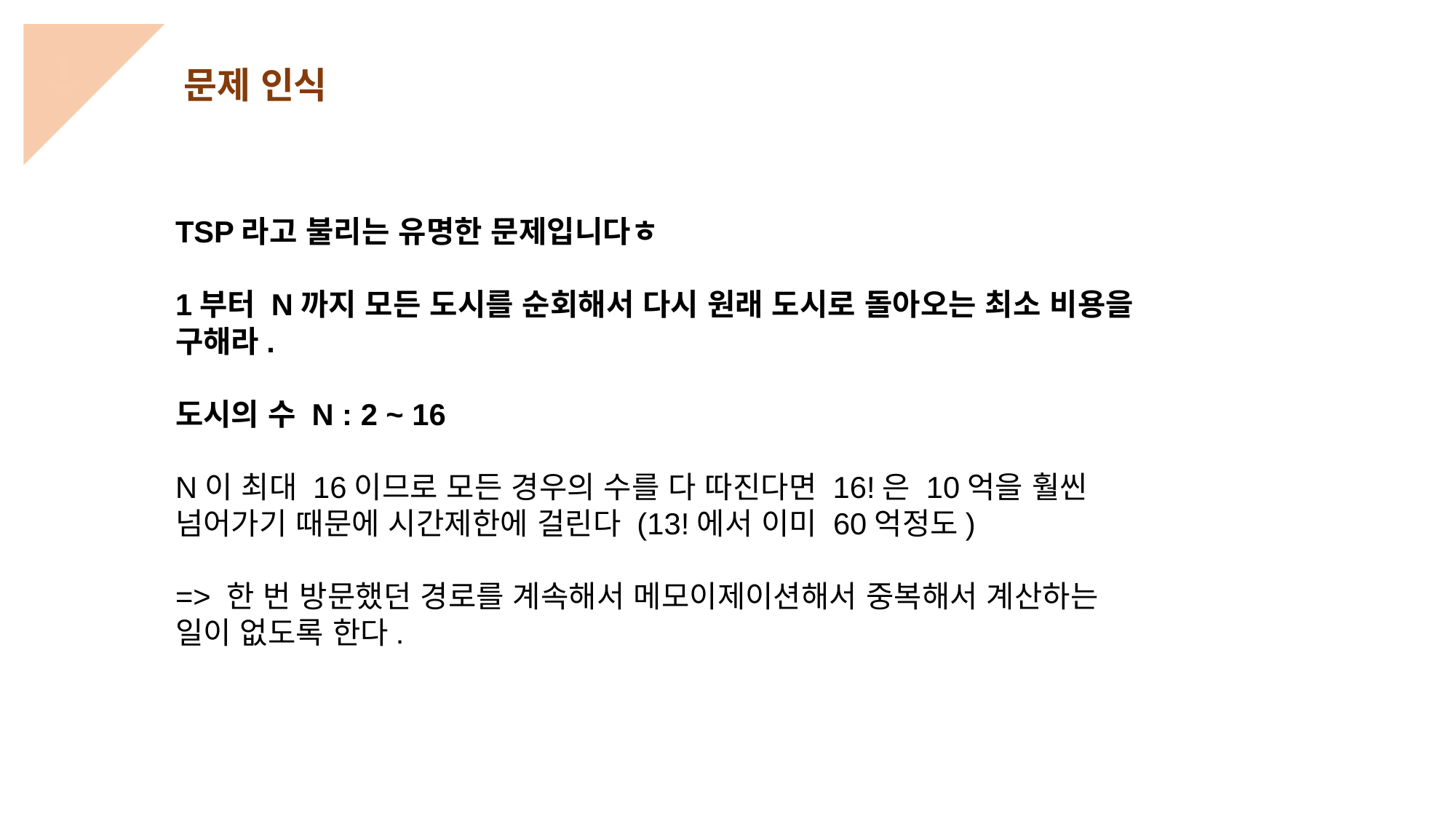

1
문제 인식
TSP라고 불리는 유명한 문제입니다ㅎ

1부터 N까지 모든 도시를 순회해서 다시 원래 도시로 돌아오는 최소 비용을 구해라.

도시의 수 N : 2 ~ 16

N이 최대 16이므로 모든 경우의 수를 다 따진다면 16!은 10억을 훨씬 넘어가기 때문에 시간제한에 걸린다 (13!에서 이미 60억정도)

=> 한 번 방문했던 경로를 계속해서 메모이제이션해서 중복해서 계산하는 일이 없도록 한다.